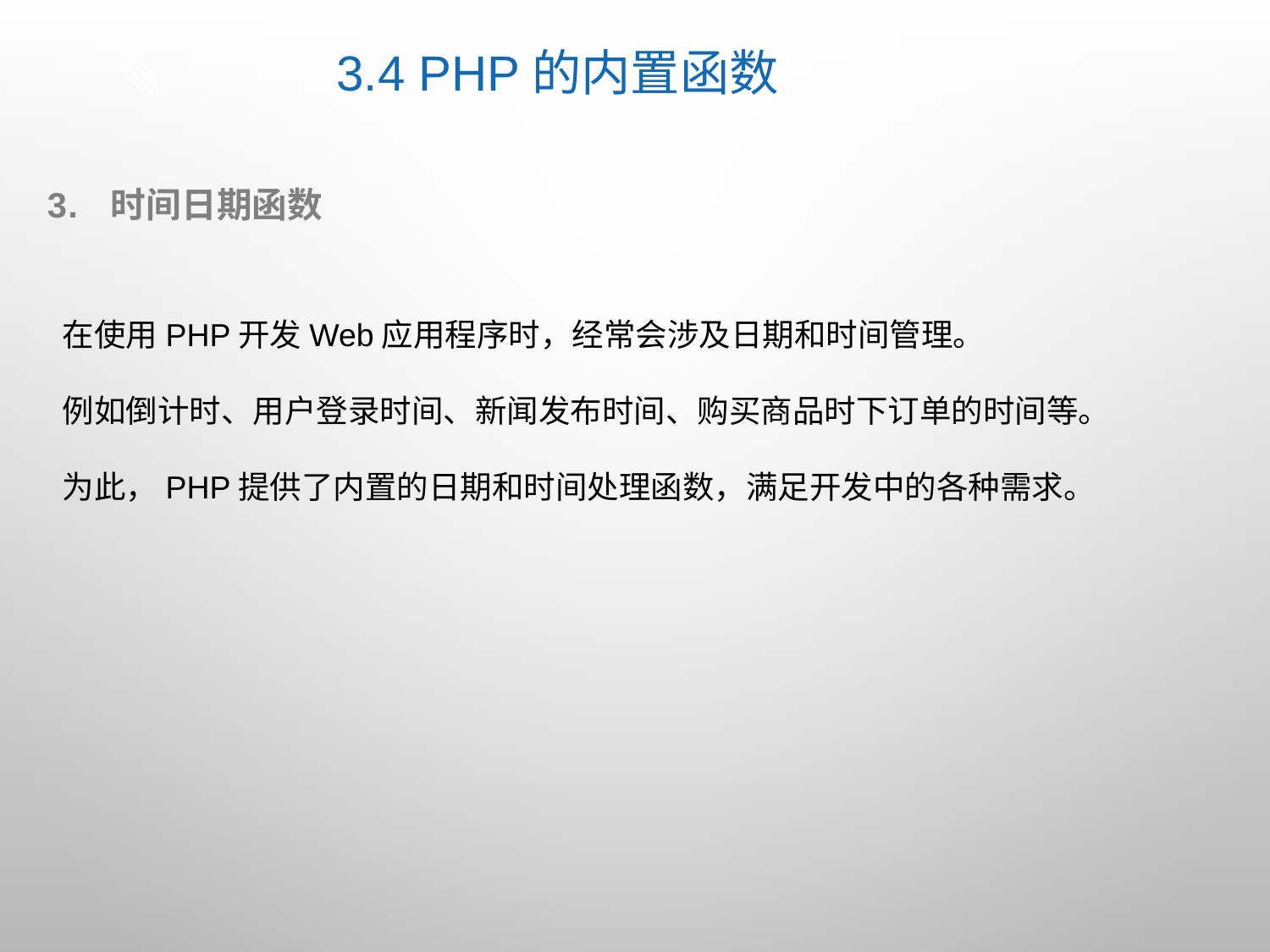

# 3.4 PHP的内置函数
时间日期函数
在使用PHP开发Web应用程序时，经常会涉及日期和时间管理。
例如倒计时、用户登录时间、新闻发布时间、购买商品时下订单的时间等。
为此，PHP提供了内置的日期和时间处理函数，满足开发中的各种需求。